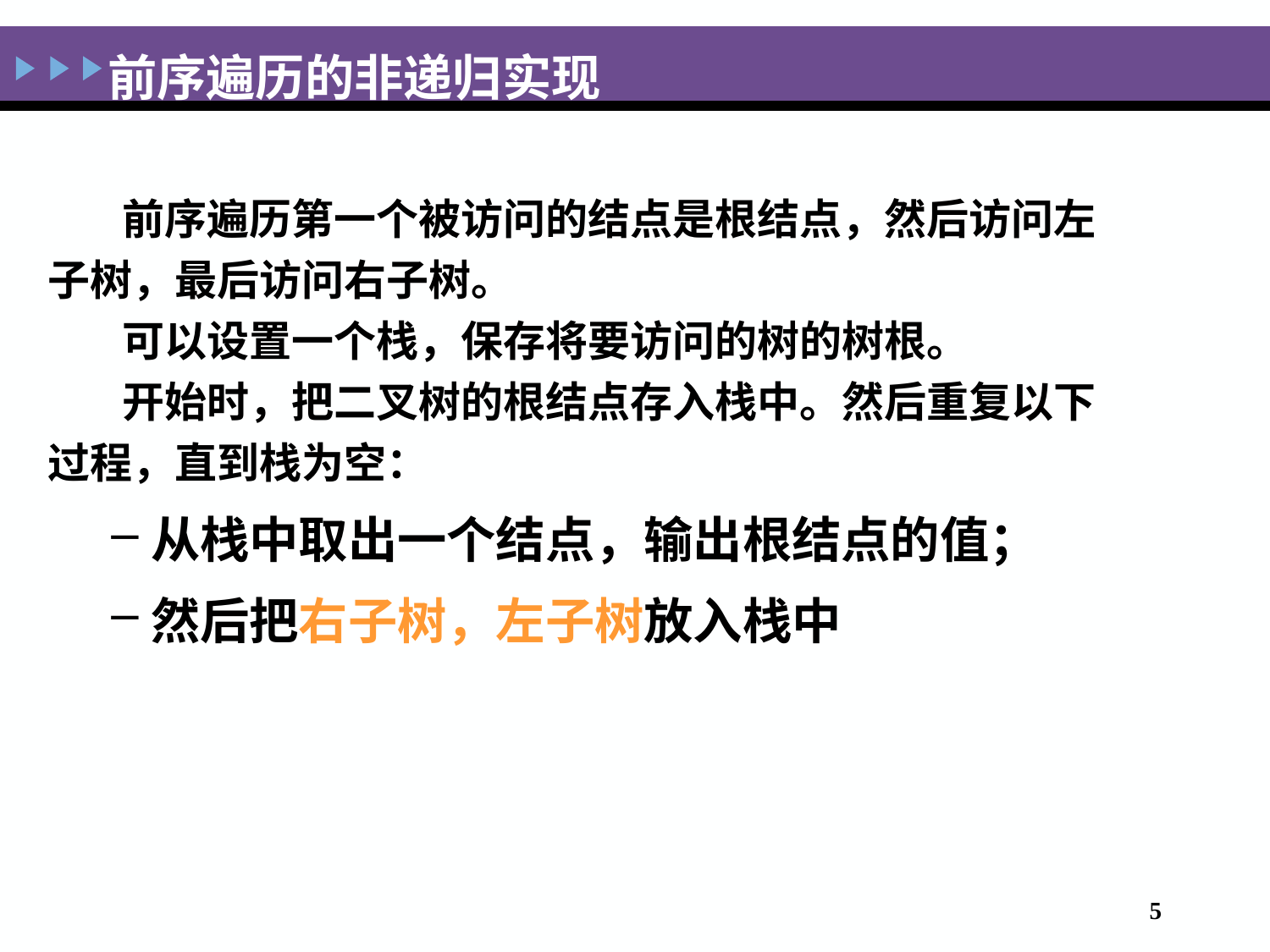

# 前序遍历的非递归实现
前序遍历第一个被访问的结点是根结点，然后访问左子树，最后访问右子树。
可以设置一个栈，保存将要访问的树的树根。
开始时，把二叉树的根结点存入栈中。然后重复以下过程，直到栈为空：
从栈中取出一个结点，输出根结点的值；
然后把右子树，左子树放入栈中
5